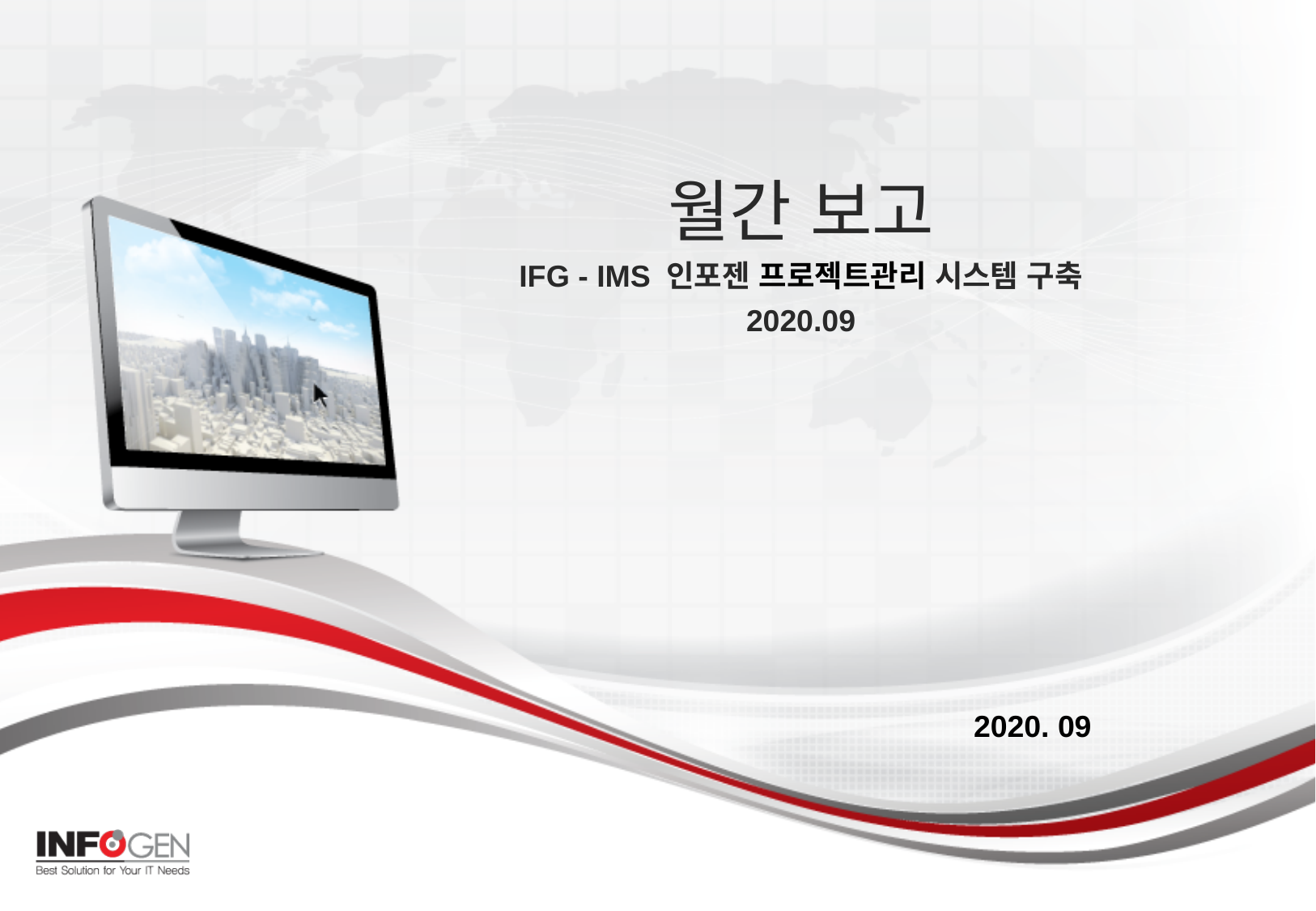

월간 보고
IFG - IMS 인포젠 프로젝트관리 시스템 구축
2020.09
2020. 09